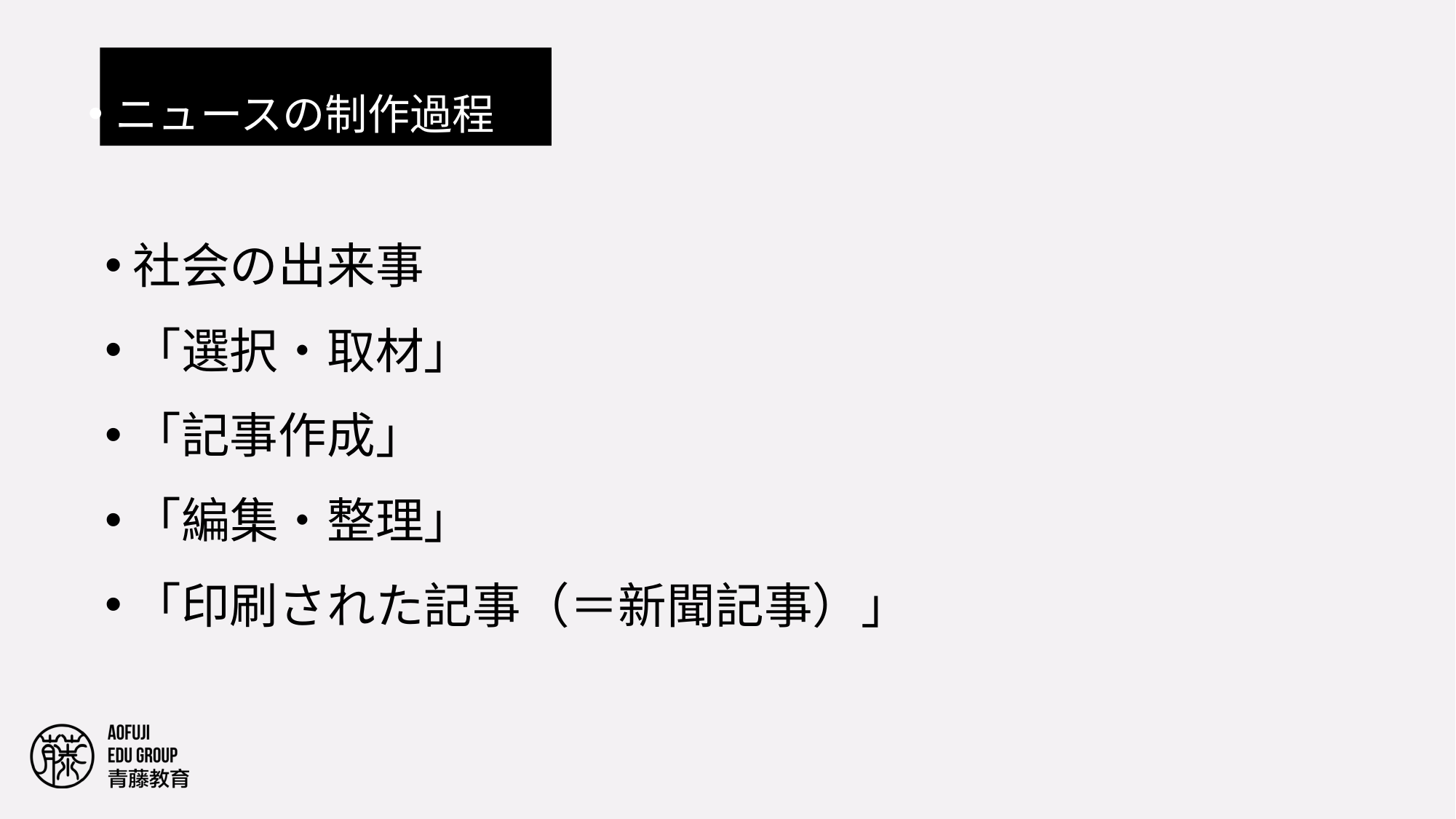

#

ニュースの制作過程
社会の出来事
「選択・取材」
「記事作成」
「編集・整理」
「印刷された記事（＝新聞記事）」